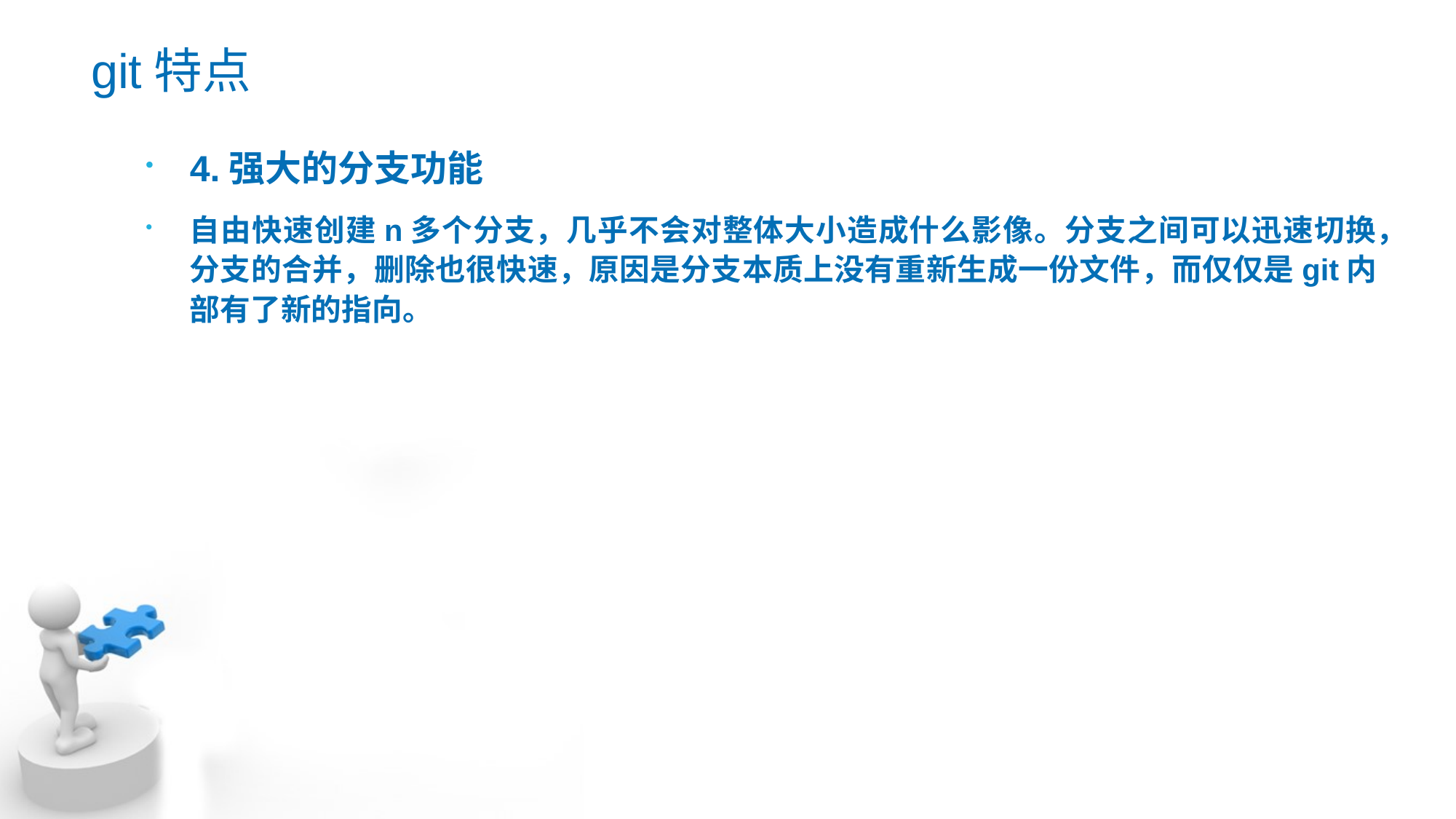

# git特点
4.强大的分支功能
自由快速创建n多个分支，几乎不会对整体大小造成什么影像。分支之间可以迅速切换，分支的合并，删除也很快速，原因是分支本质上没有重新生成一份文件，而仅仅是git内部有了新的指向。